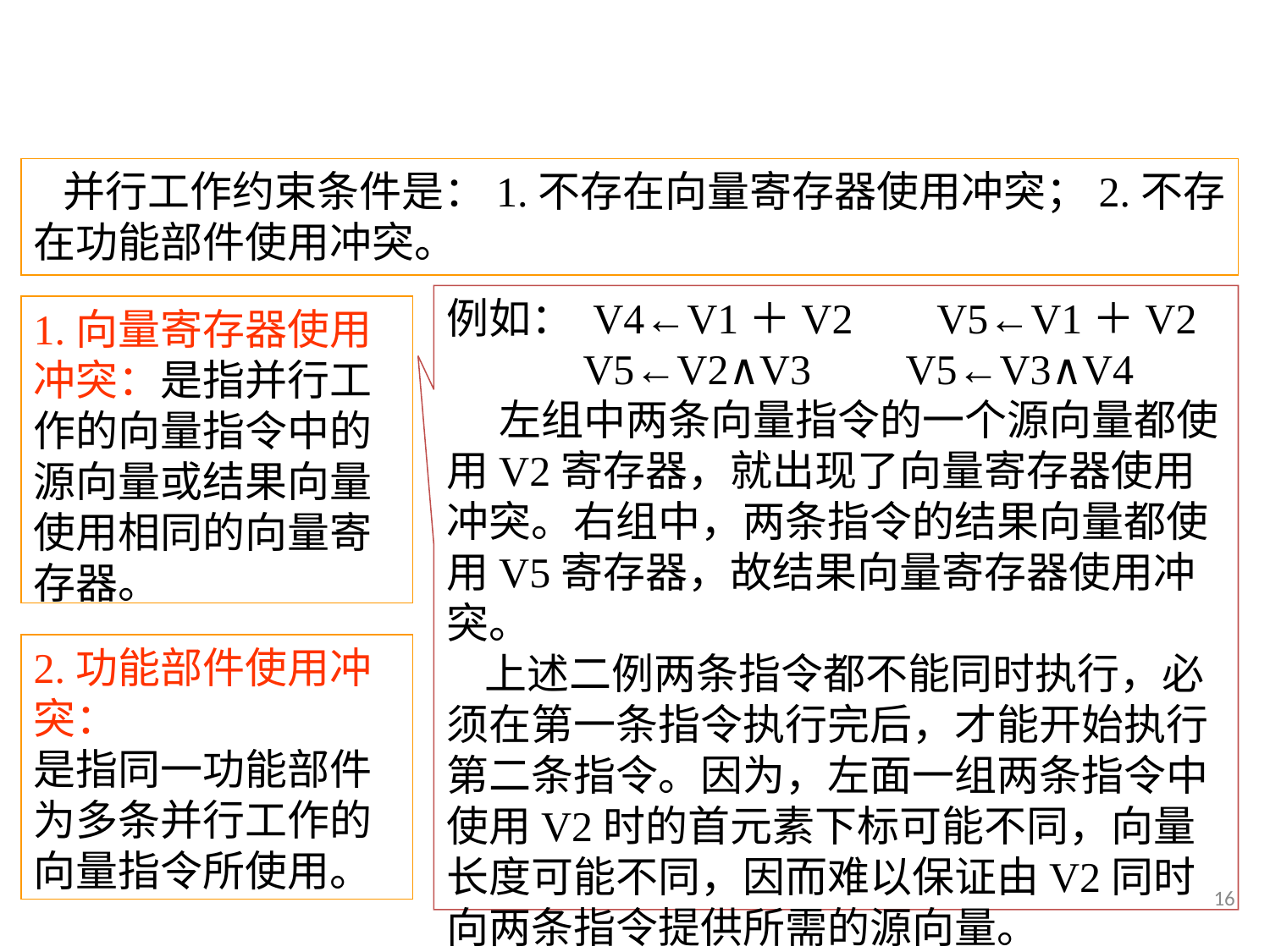

并行工作约束条件是：1.不存在向量寄存器使用冲突；2.不存在功能部件使用冲突。
例如： V4←V1＋V2        V5←V1＋V2
             V5←V2∧V3         V5←V3∧V4
    左组中两条向量指令的一个源向量都使用V2寄存器，就出现了向量寄存器使用冲突。右组中，两条指令的结果向量都使用V5寄存器，故结果向量寄存器使用冲突。
    上述二例两条指令都不能同时执行，必须在第一条指令执行完后，才能开始执行第二条指令。因为，左面一组两条指令中使用V2时的首元素下标可能不同，向量长度可能不同，因而难以保证由V2同时向两条指令提供所需的源向量。
1.向量寄存器使用冲突：是指并行工作的向量指令中的源向量或结果向量使用相同的向量寄存器。
2.功能部件使用冲突：
是指同一功能部件为多条并行工作的向量指令所使用。
16